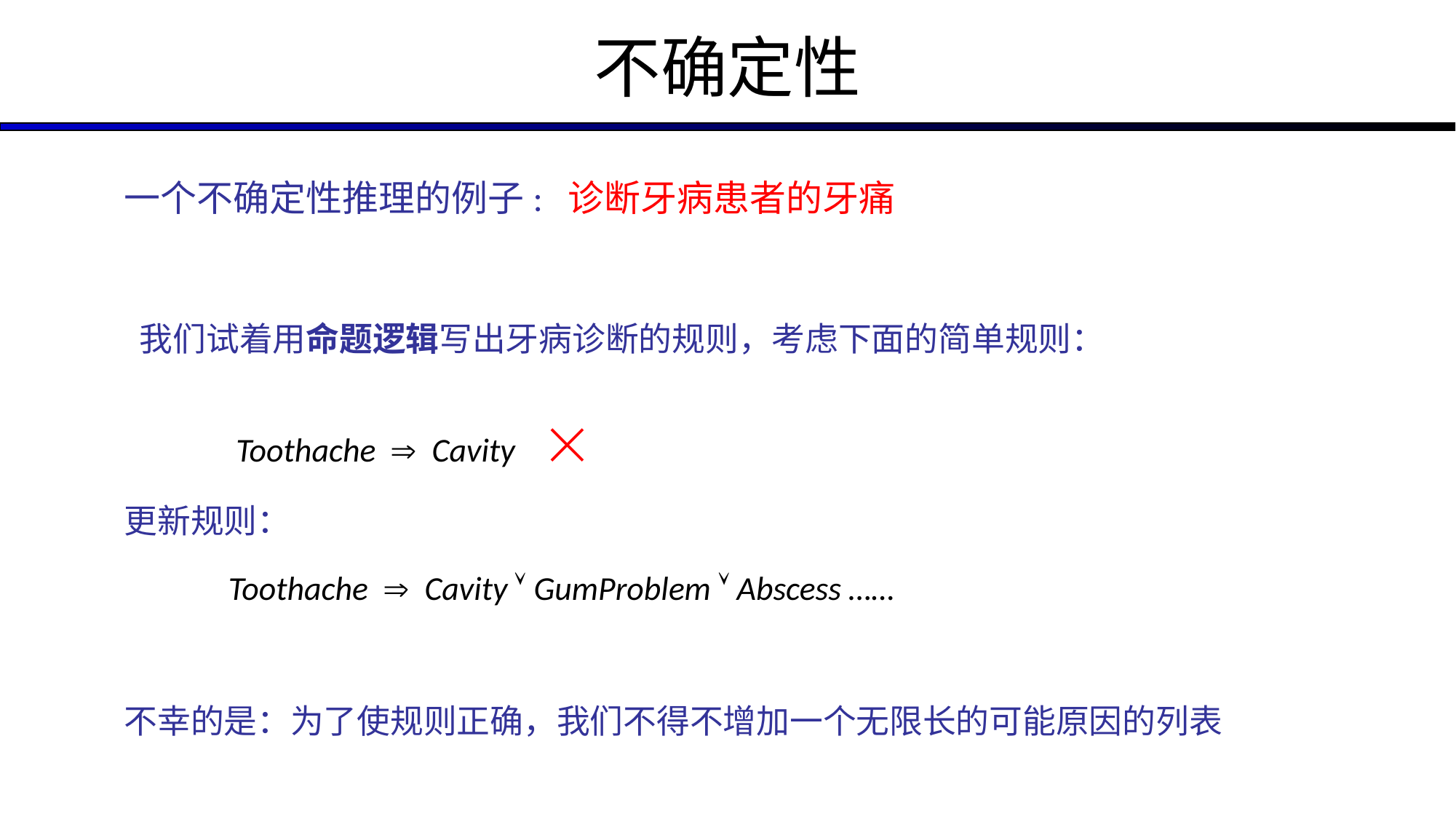

# 不确定性
一个不确定性推理的例子:  诊断牙病患者的牙痛

 我们试着用命题逻辑写出牙病诊断的规则，考虑下面的简单规则：
               Toothache  ⇒  Cavity    ×
更新规则：
              Toothache  ⇒  Cavity ∨ GumProblem ∨ Abscess ……

不幸的是：为了使规则正确，我们不得不增加一个无限长的可能原因的列表